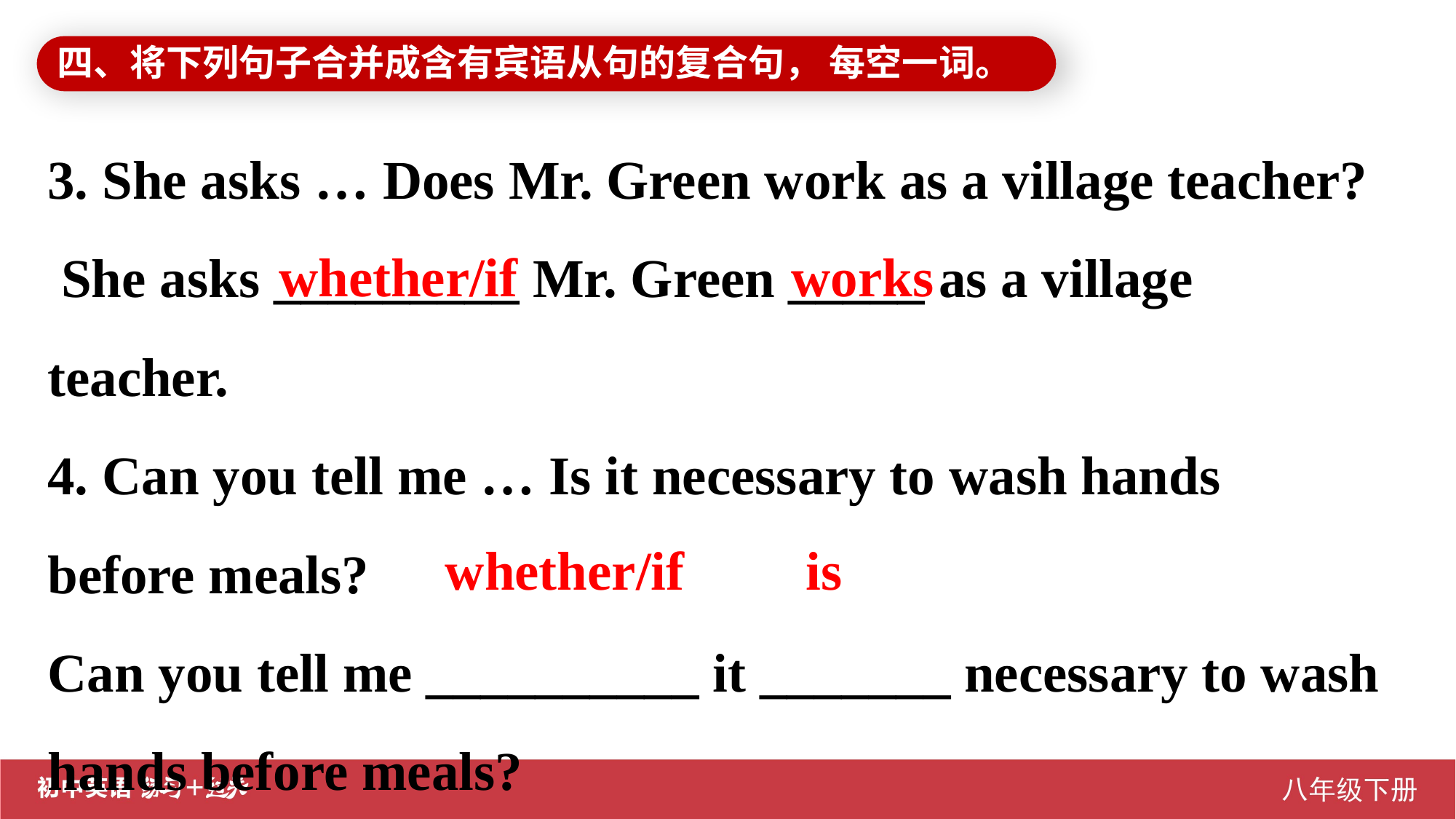

四、将下列句子合并成含有宾语从句的复合句， 每空一词。

3. She asks … Does Mr. Green work as a village teacher?
 She asks _________ Mr. Green _____ as a village teacher.
4. Can you tell me … Is it necessary to wash hands before meals?
Can you tell me __________ it _______ necessary to wash hands before meals?
whether/if
 works
whether/if
is